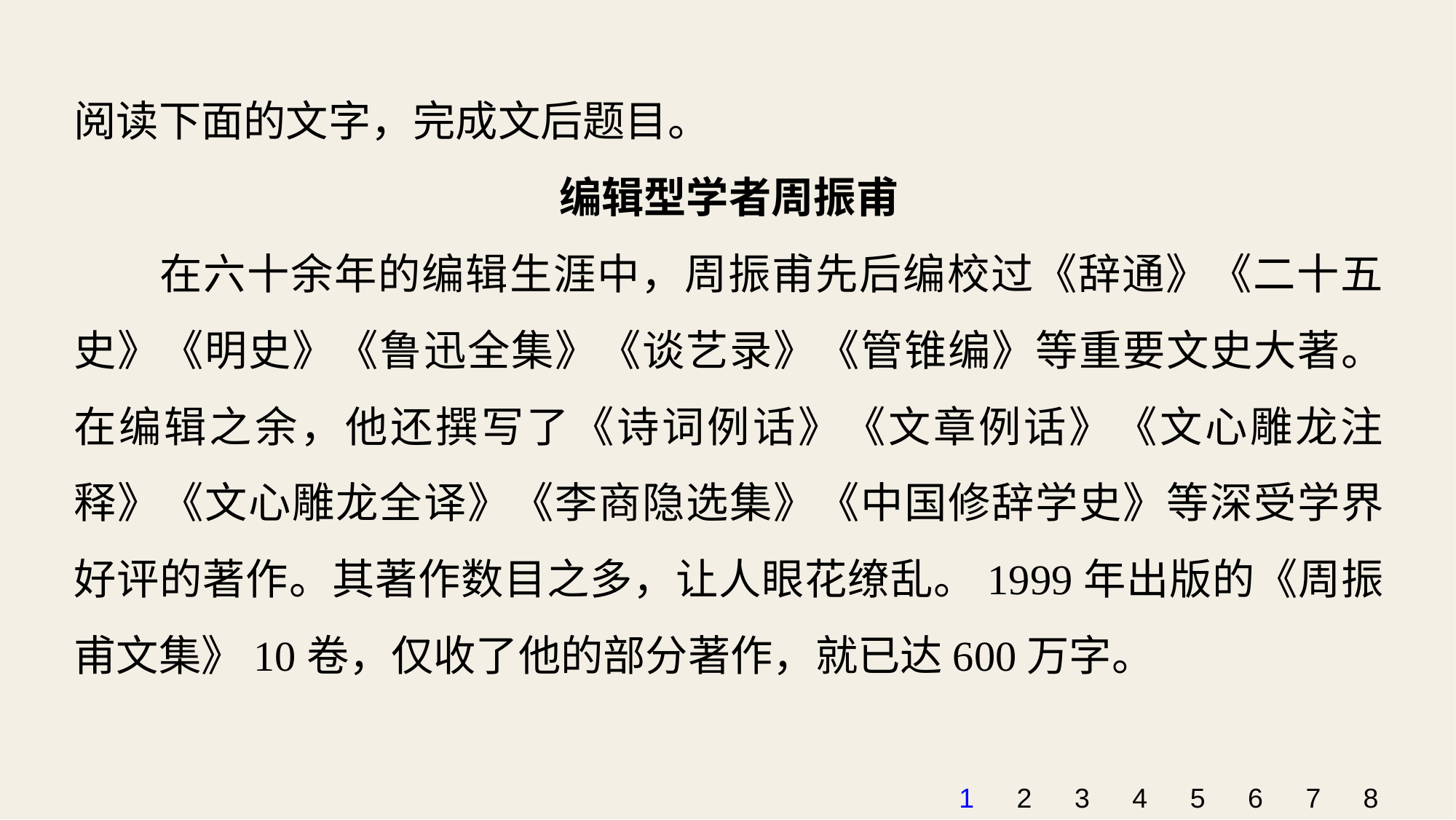

阅读下面的文字，完成文后题目。
编辑型学者周振甫
在六十余年的编辑生涯中，周振甫先后编校过《辞通》《二十五史》《明史》《鲁迅全集》《谈艺录》《管锥编》等重要文史大著。在编辑之余，他还撰写了《诗词例话》《文章例话》《文心雕龙注释》《文心雕龙全译》《李商隐选集》《中国修辞学史》等深受学界好评的著作。其著作数目之多，让人眼花缭乱。1999年出版的《周振甫文集》10卷，仅收了他的部分著作，就已达600万字。
1
2
3
4
5
6
7
8